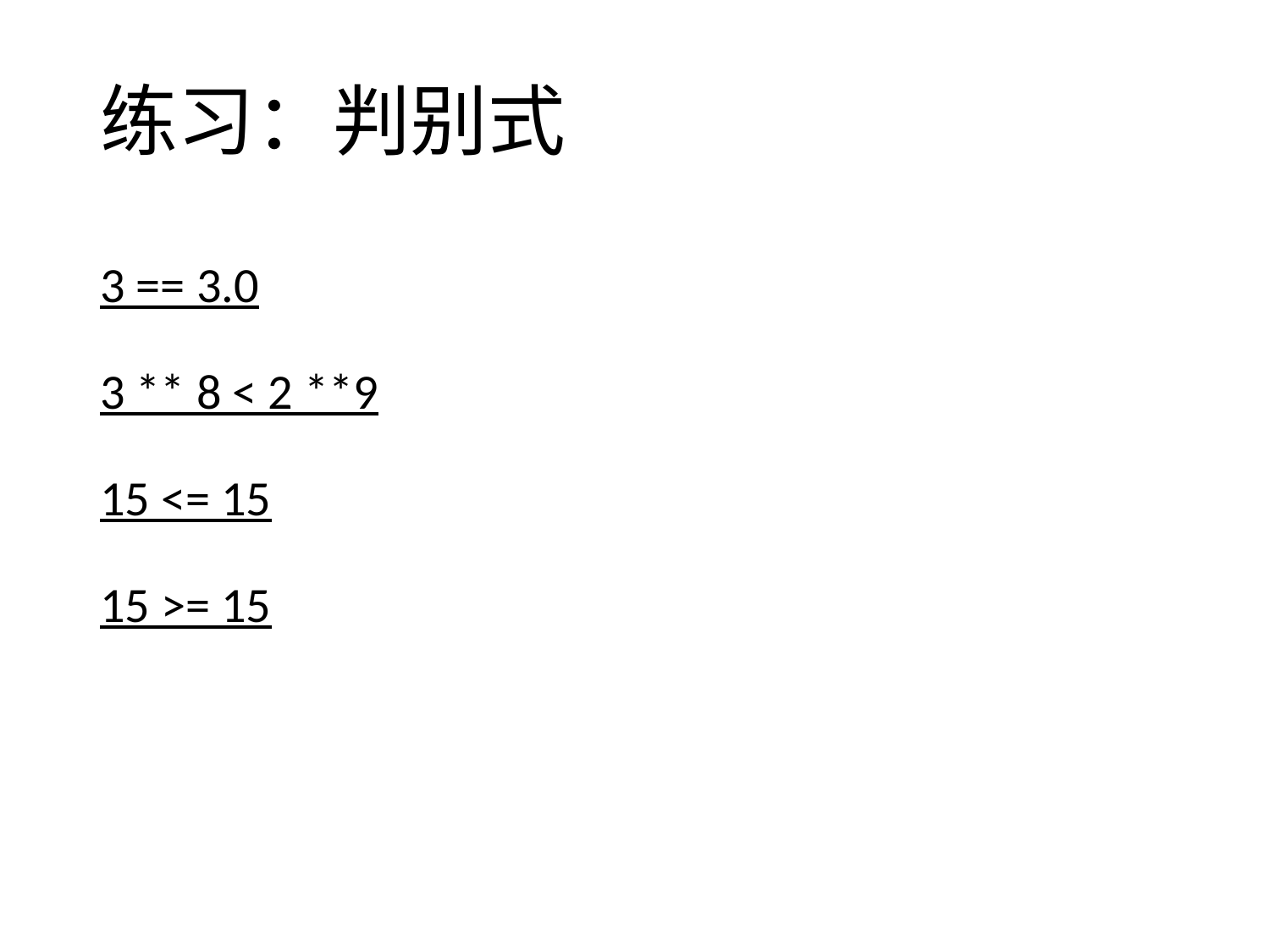

# 练习：判别式
3 == 3.0
3 ** 8 < 2 **9
15 <= 15
15 >= 15